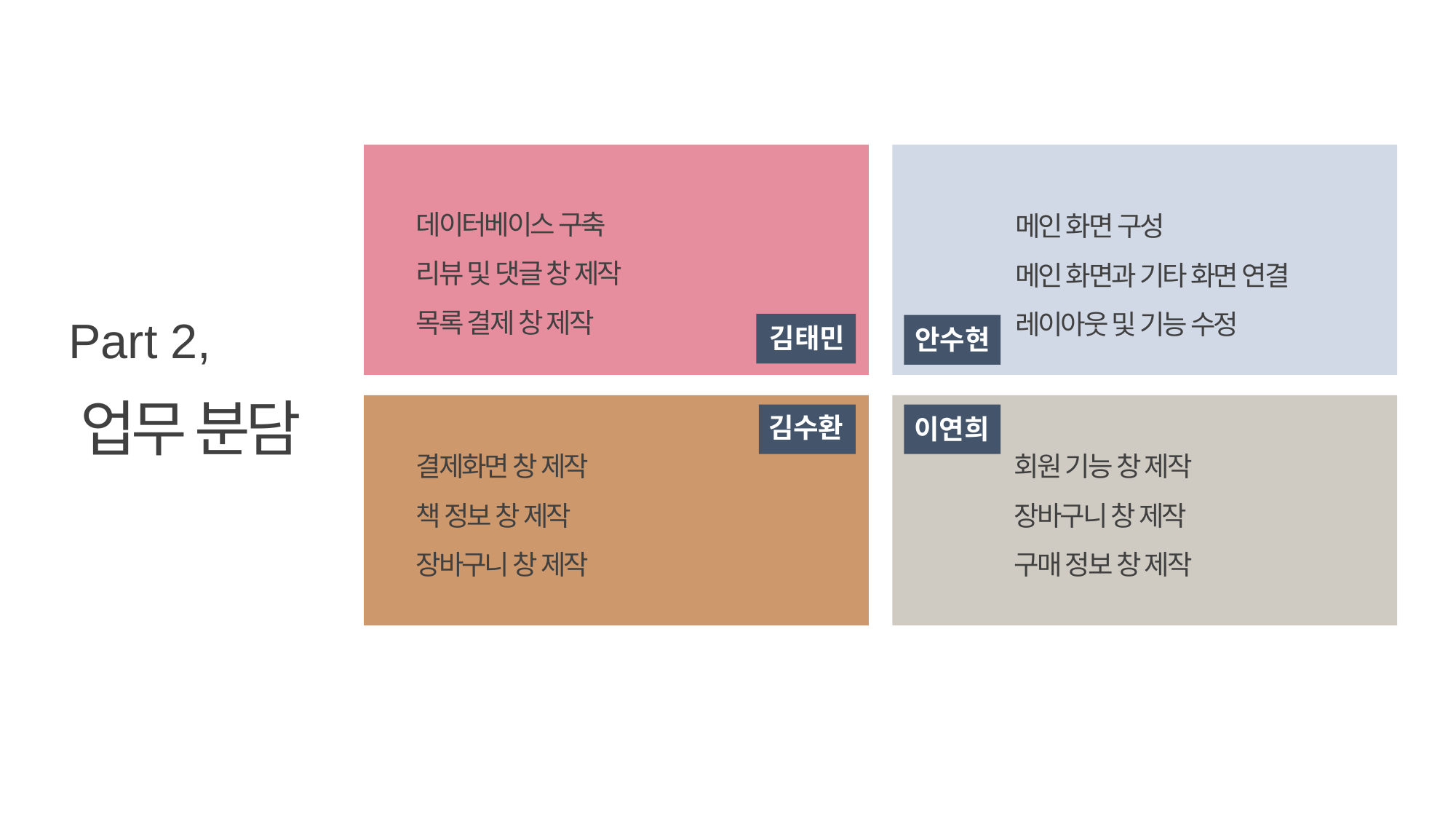

데이터베이스 구축
리뷰 및 댓글 창 제작
목록 결제 창 제작
메인 화면 구성
메인 화면과 기타 화면 연결
레이아웃 및 기능 수정

김태민
안수현

김수환
이연희
결제화면 창 제작
책 정보 창 제작
장바구니 창 제작
회원 기능 창 제작
장바구니 창 제작
구매 정보 창 제작
Part 2,
업무 분담